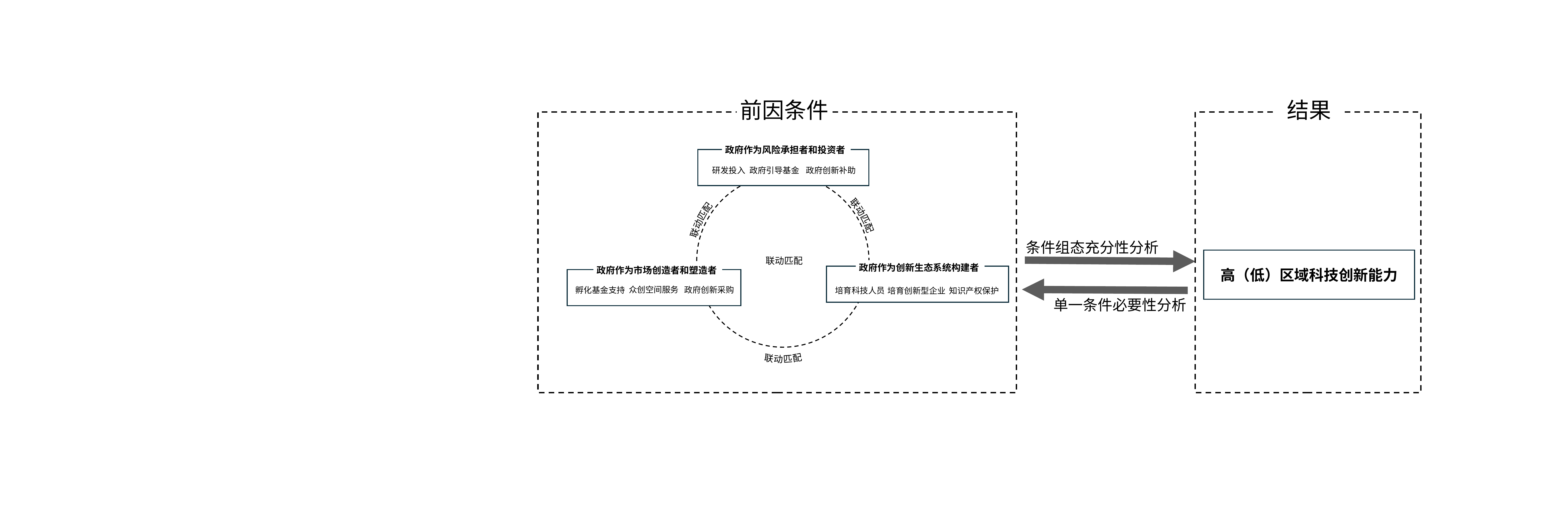

前因条件
结果

政府作为风险承担者和投资者

研发投入
政府引导基金
政府创新补助
联动匹配
联动匹配

联动匹配
条件组态充分性分析

高（低）区域科技创新能力
联动匹配
政府作为创新生态系统构建者

培育科技人员
培育创新型企业
知识产权保护
政府作为市场创造者和塑造者

众创空间服务
政府创新采购
孵化基金支持
单一条件必要性分析